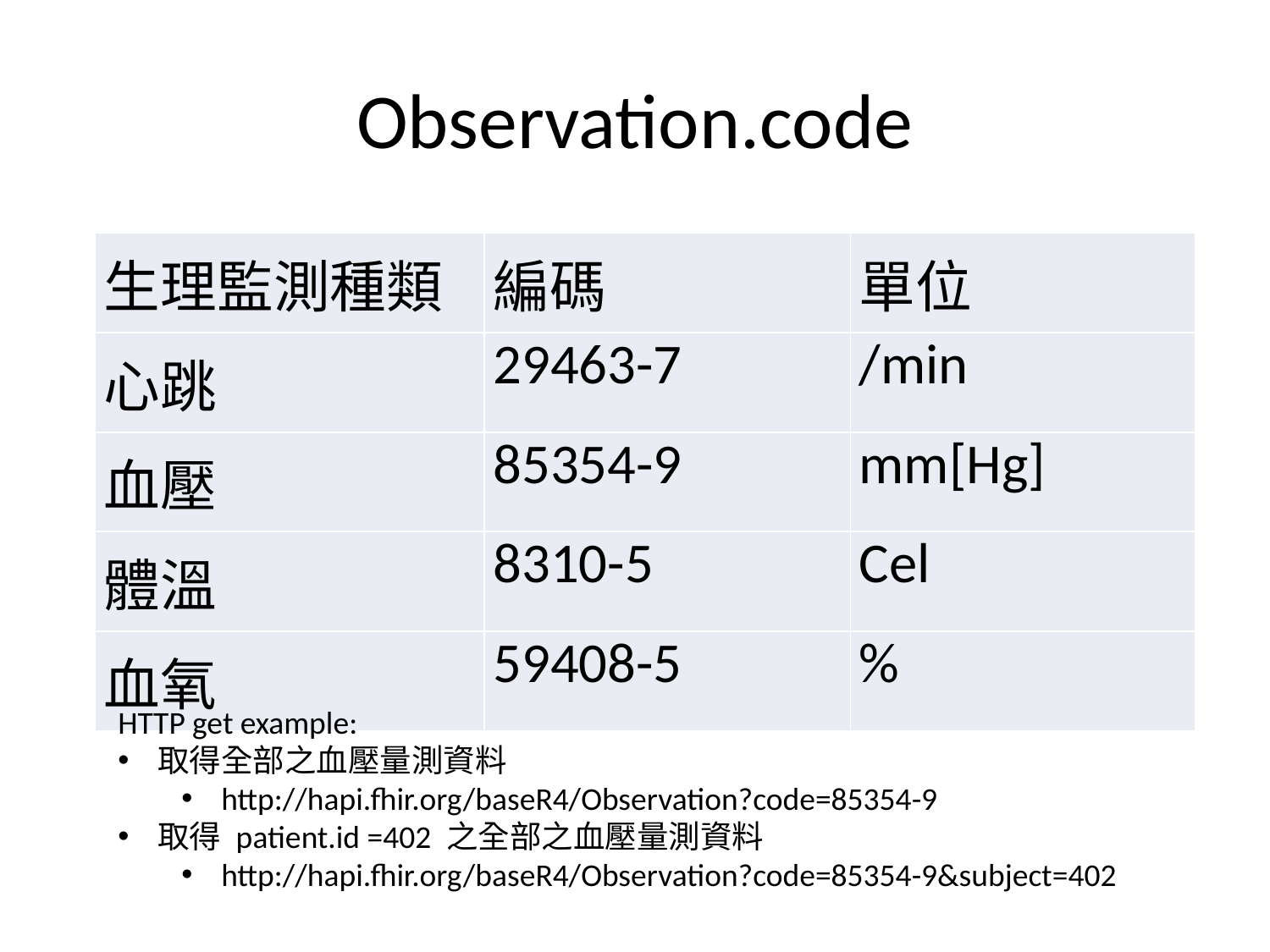

# Observation.code
| 生理監測種類 | 編碼 | 單位 |
| --- | --- | --- |
| 心跳 | 29463-7 | /min |
| 血壓 | 85354-9 | mm[Hg] |
| 體溫 | 8310-5 | Cel |
| 血氧 | 59408-5 | % |
HTTP get example:
取得全部之血壓量測資料
http://hapi.fhir.org/baseR4/Observation?code=85354-9
取得 patient.id =402 之全部之血壓量測資料
http://hapi.fhir.org/baseR4/Observation?code=85354-9&subject=402